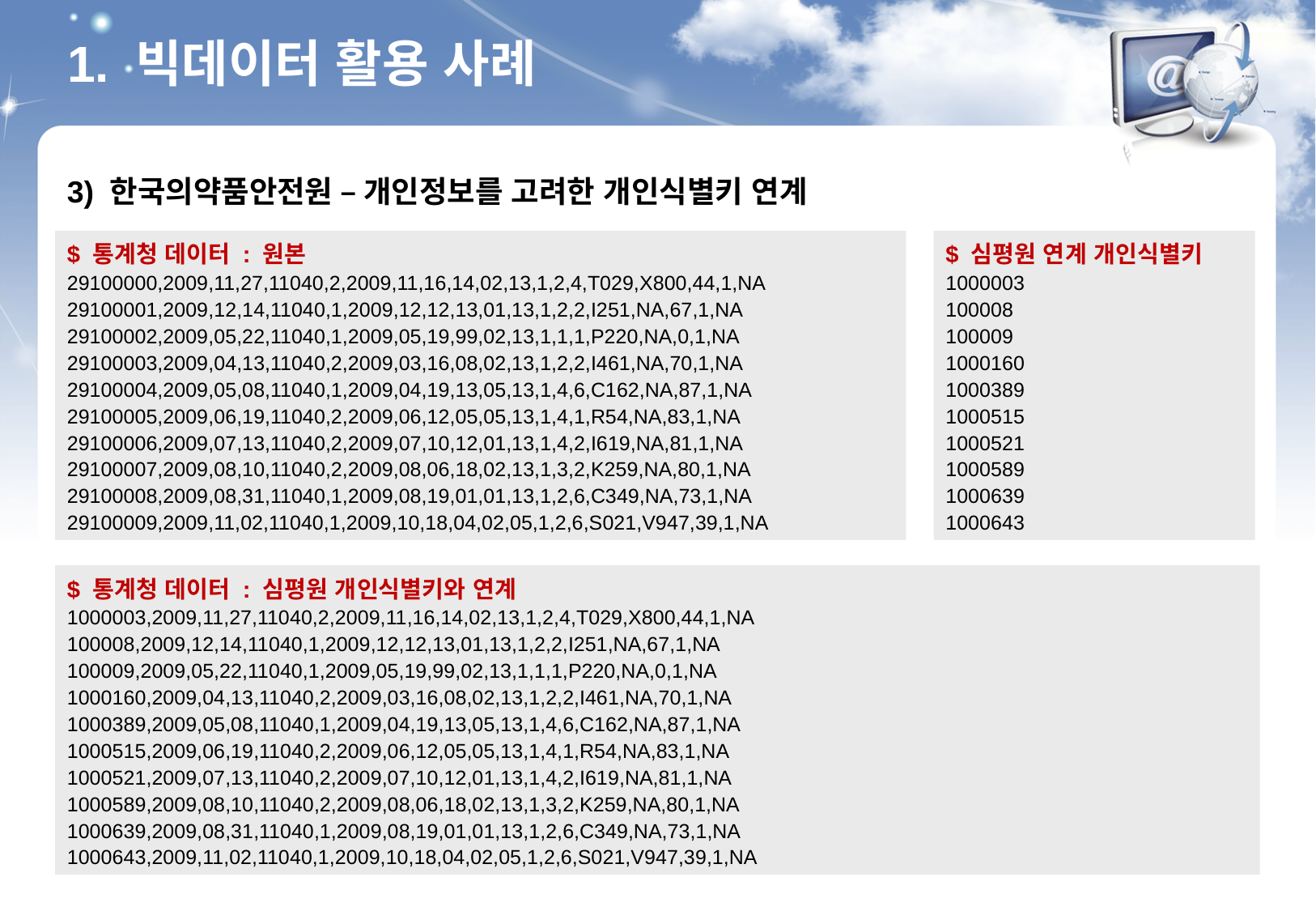

1. 빅데이터 활용 사례
3) 한국의약품안전원 – 개인정보를 고려한 개인식별키 연계
$ 통계청 데이터 : 원본
29100000,2009,11,27,11040,2,2009,11,16,14,02,13,1,2,4,T029,X800,44,1,NA
29100001,2009,12,14,11040,1,2009,12,12,13,01,13,1,2,2,I251,NA,67,1,NA
29100002,2009,05,22,11040,1,2009,05,19,99,02,13,1,1,1,P220,NA,0,1,NA
29100003,2009,04,13,11040,2,2009,03,16,08,02,13,1,2,2,I461,NA,70,1,NA
29100004,2009,05,08,11040,1,2009,04,19,13,05,13,1,4,6,C162,NA,87,1,NA
29100005,2009,06,19,11040,2,2009,06,12,05,05,13,1,4,1,R54,NA,83,1,NA
29100006,2009,07,13,11040,2,2009,07,10,12,01,13,1,4,2,I619,NA,81,1,NA
29100007,2009,08,10,11040,2,2009,08,06,18,02,13,1,3,2,K259,NA,80,1,NA
29100008,2009,08,31,11040,1,2009,08,19,01,01,13,1,2,6,C349,NA,73,1,NA
29100009,2009,11,02,11040,1,2009,10,18,04,02,05,1,2,6,S021,V947,39,1,NA
$ 심평원 연계 개인식별키
1000003
100008
100009
1000160
1000389
1000515
1000521
1000589
1000639
1000643
$ 통계청 데이터 : 심평원 개인식별키와 연계
1000003,2009,11,27,11040,2,2009,11,16,14,02,13,1,2,4,T029,X800,44,1,NA
100008,2009,12,14,11040,1,2009,12,12,13,01,13,1,2,2,I251,NA,67,1,NA
100009,2009,05,22,11040,1,2009,05,19,99,02,13,1,1,1,P220,NA,0,1,NA
1000160,2009,04,13,11040,2,2009,03,16,08,02,13,1,2,2,I461,NA,70,1,NA
1000389,2009,05,08,11040,1,2009,04,19,13,05,13,1,4,6,C162,NA,87,1,NA
1000515,2009,06,19,11040,2,2009,06,12,05,05,13,1,4,1,R54,NA,83,1,NA
1000521,2009,07,13,11040,2,2009,07,10,12,01,13,1,4,2,I619,NA,81,1,NA
1000589,2009,08,10,11040,2,2009,08,06,18,02,13,1,3,2,K259,NA,80,1,NA
1000639,2009,08,31,11040,1,2009,08,19,01,01,13,1,2,6,C349,NA,73,1,NA
1000643,2009,11,02,11040,1,2009,10,18,04,02,05,1,2,6,S021,V947,39,1,NA